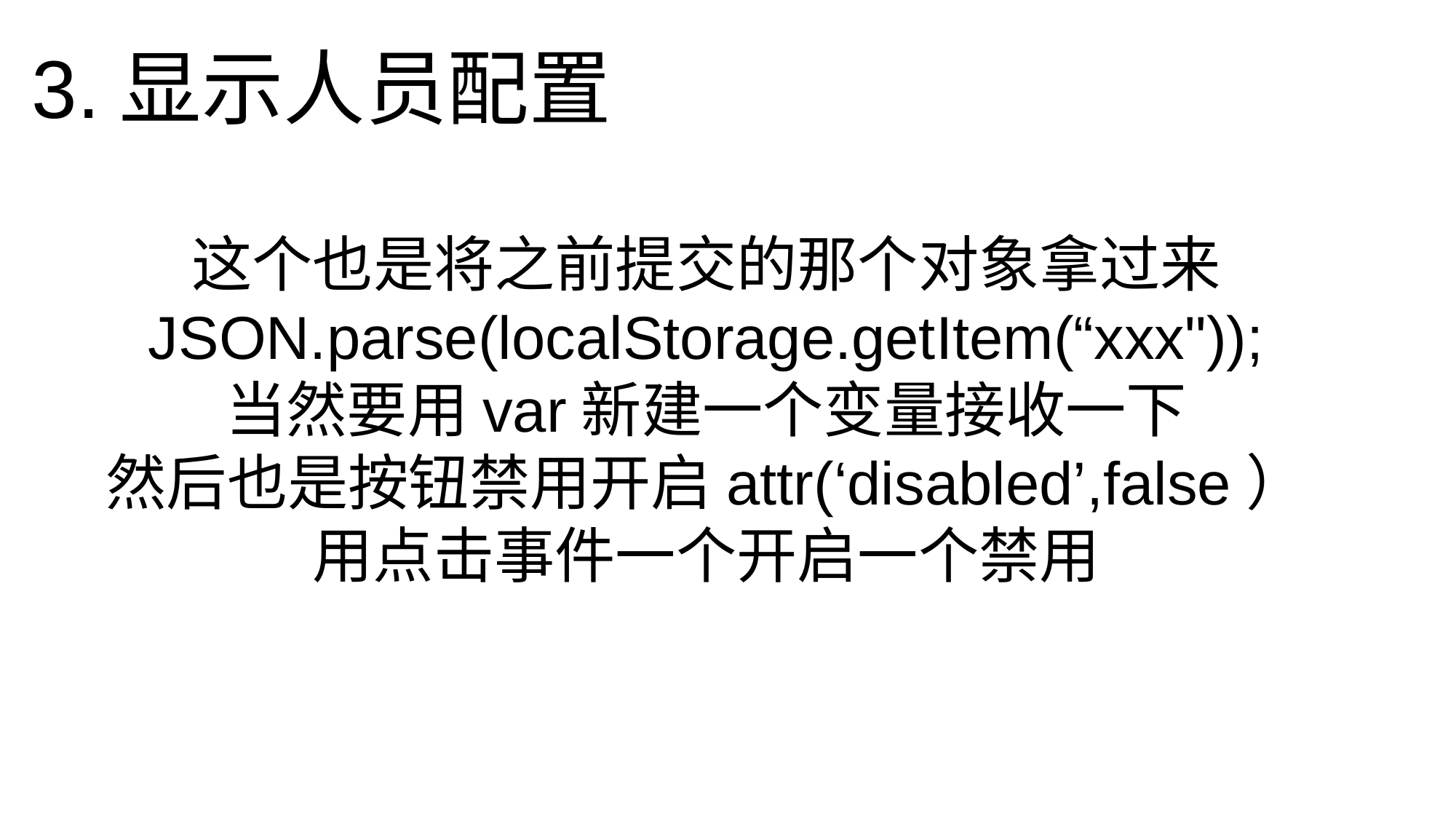

3.显示人员配置
这个也是将之前提交的那个对象拿过来
JSON.parse(localStorage.getItem(“xxx"));
当然要用var新建一个变量接收一下
然后也是按钮禁用开启attr(‘disabled’,false）
用点击事件一个开启一个禁用